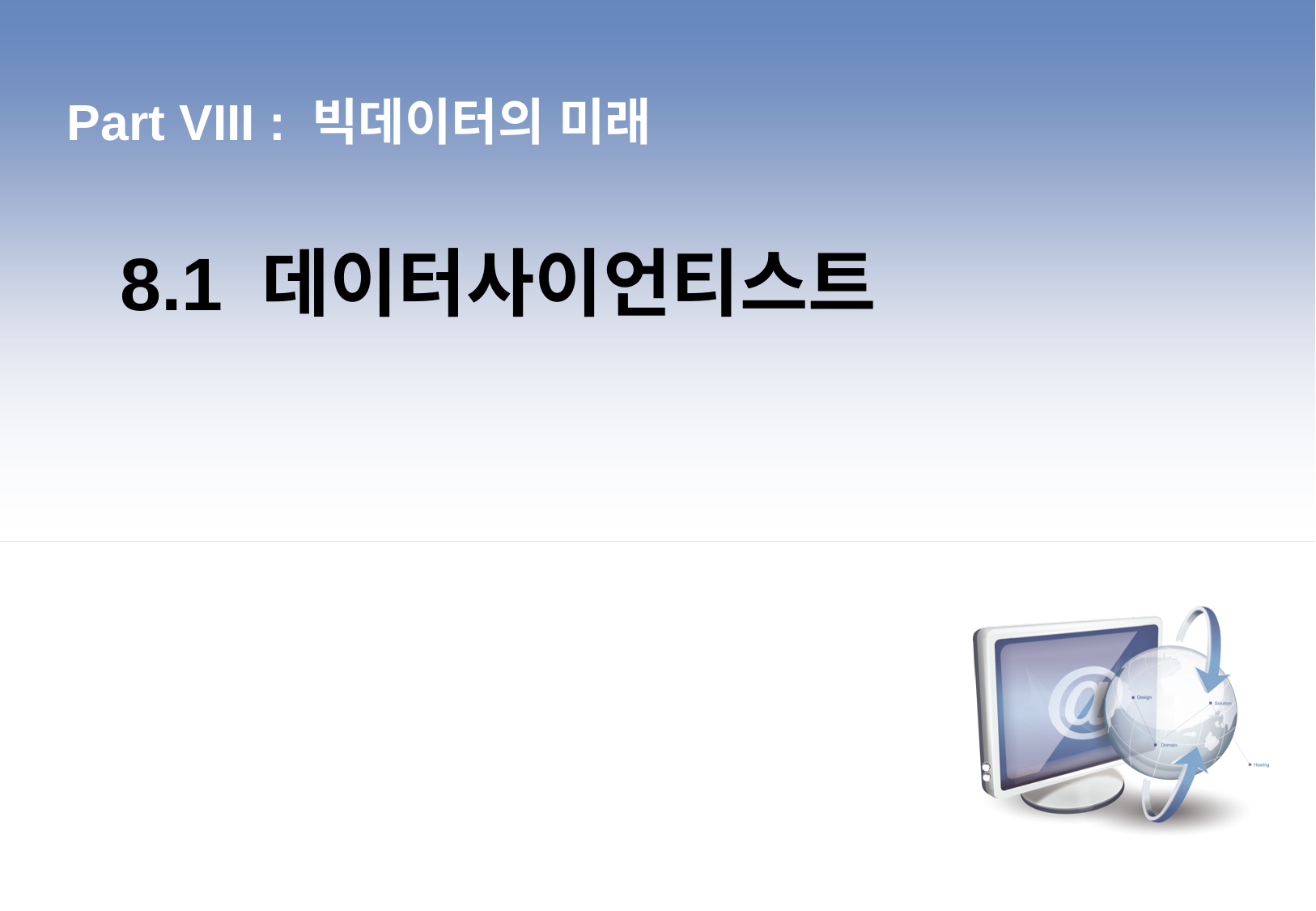

Part VIII : 빅데이터의 미래
8.1 데이터사이언티스트